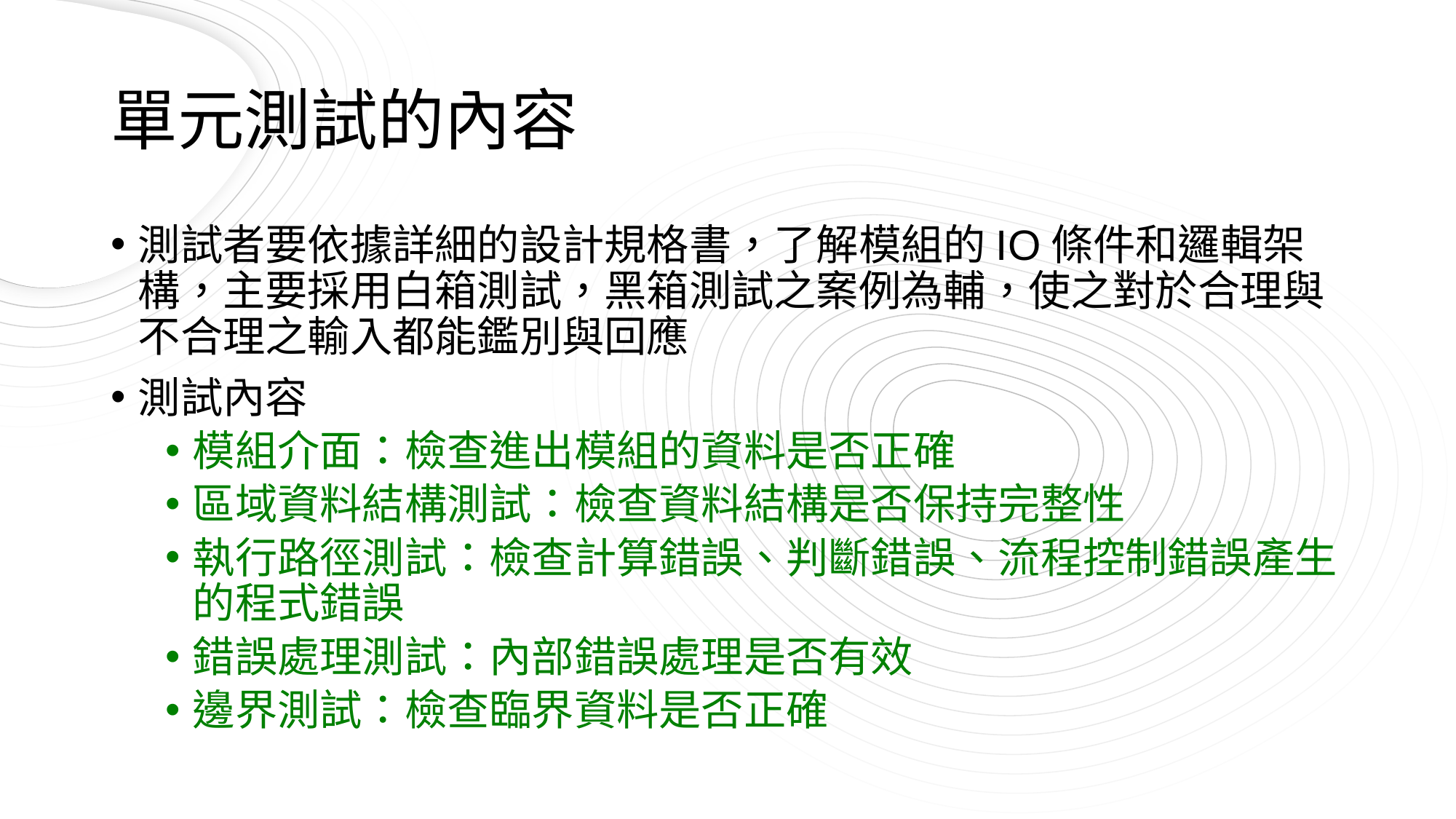

# 單元測試的內容
測試者要依據詳細的設計規格書，了解模組的IO條件和邏輯架構，主要採用白箱測試，黑箱測試之案例為輔，使之對於合理與不合理之輸入都能鑑別與回應
測試內容
模組介面：檢查進出模組的資料是否正確
區域資料結構測試：檢查資料結構是否保持完整性
執行路徑測試：檢查計算錯誤、判斷錯誤、流程控制錯誤產生的程式錯誤
錯誤處理測試：內部錯誤處理是否有效
邊界測試：檢查臨界資料是否正確